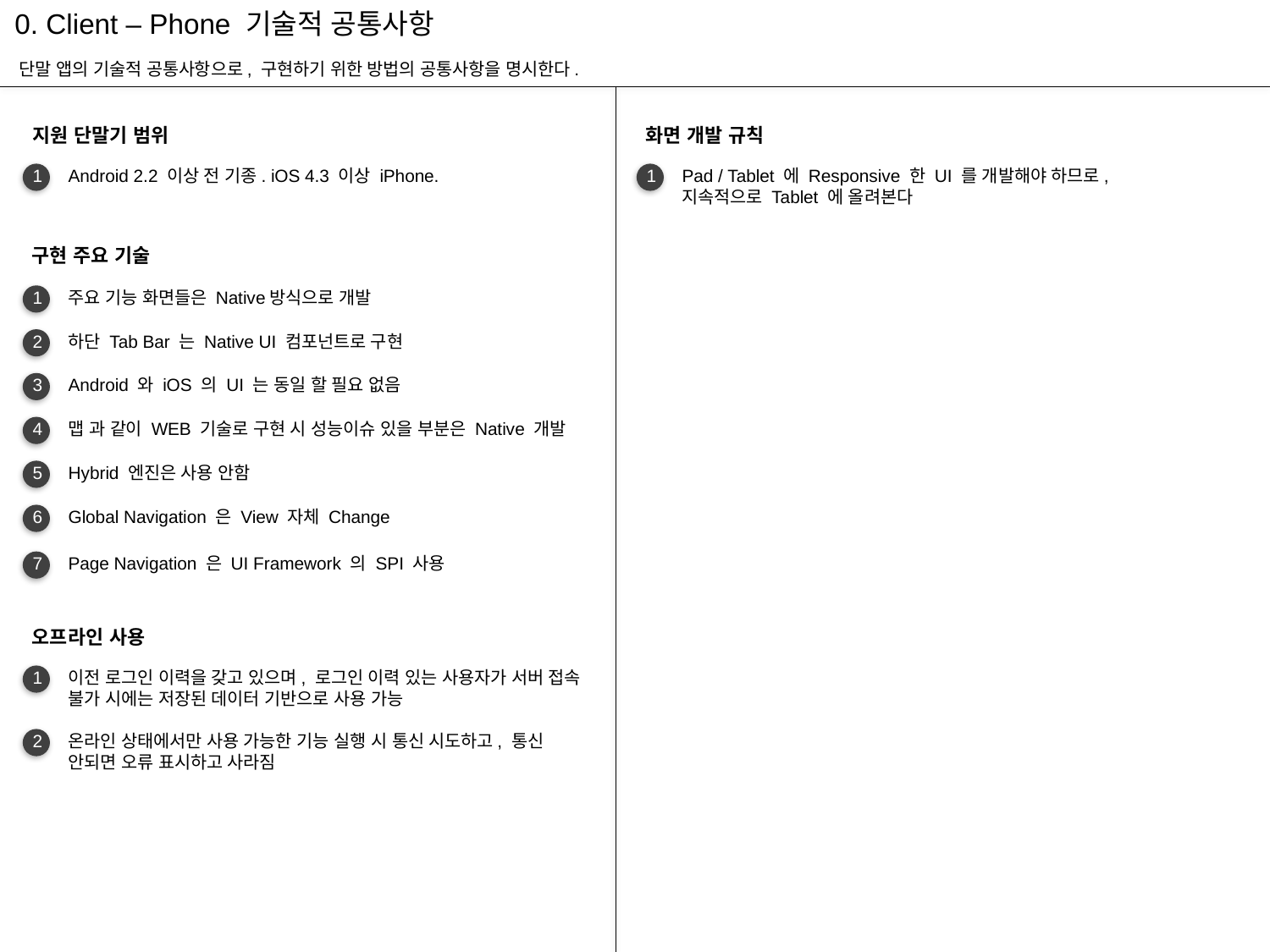

0. Client – Phone 기술적 공통사항
단말 앱의 기술적 공통사항으로, 구현하기 위한 방법의 공통사항을 명시한다.
지원 단말기 범위
화면 개발 규칙
1

Android 2.2 이상 전 기종. iOS 4.3 이상 iPhone.
1

Pad / Tablet 에 Responsive 한 UI 를 개발해야 하므로, 지속적으로 Tablet 에 올려본다
구현 주요 기술
1

주요 기능 화면들은 Native방식으로 개발
2

하단 Tab Bar 는 Native UI 컴포넌트로 구현
3

Android 와 iOS 의 UI 는 동일 할 필요 없음
4

맵 과 같이 WEB 기술로 구현 시 성능이슈 있을 부분은 Native 개발
Hybrid 엔진은 사용 안함
5

Global Navigation 은 View 자체 Change
6

Page Navigation 은 UI Framework 의 SPI 사용
7

오프라인 사용
1

이전 로그인 이력을 갖고 있으며, 로그인 이력 있는 사용자가 서버 접속 불가 시에는 저장된 데이터 기반으로 사용 가능
2

온라인 상태에서만 사용 가능한 기능 실행 시 통신 시도하고, 통신 안되면 오류 표시하고 사라짐